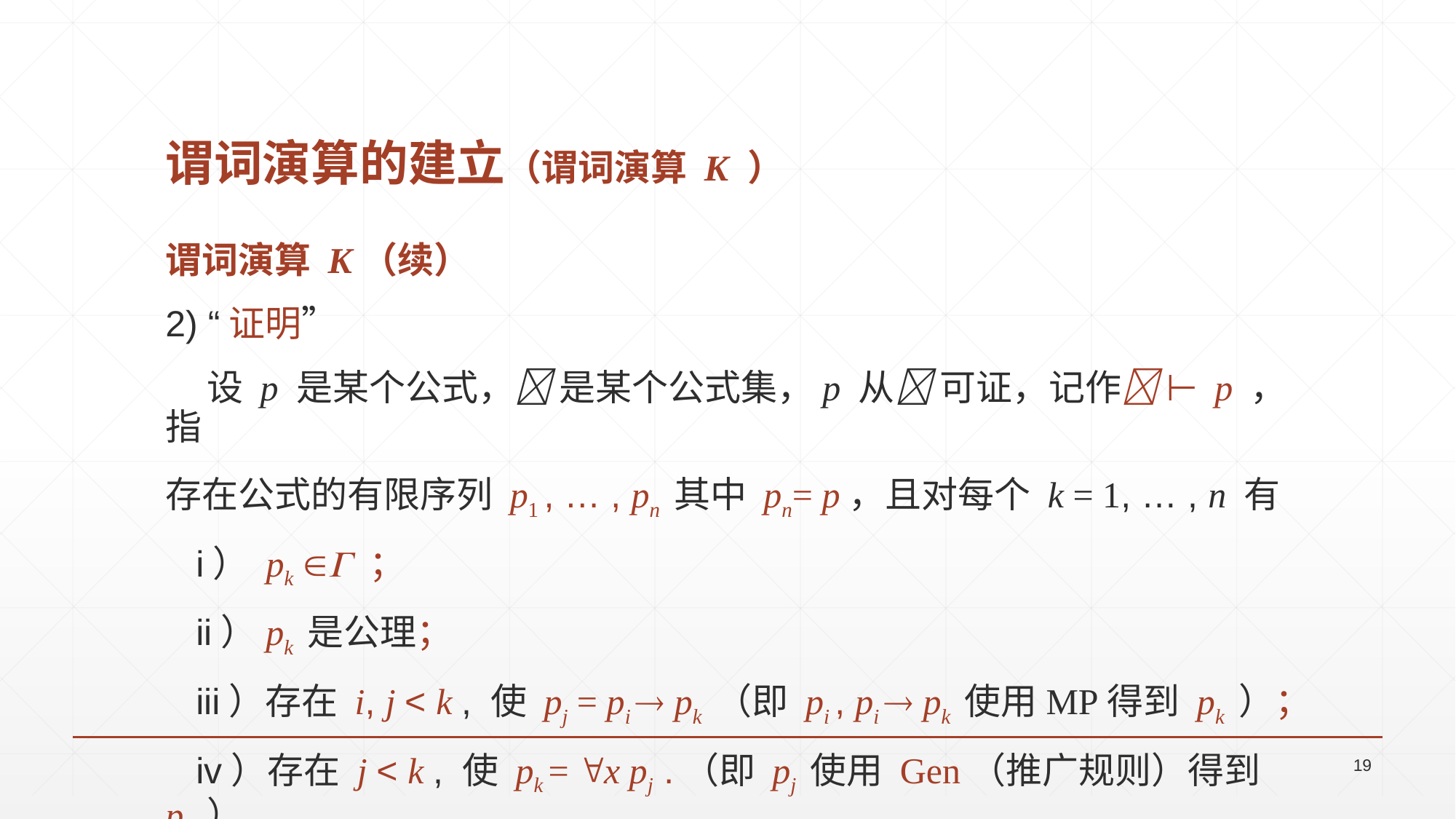

# 谓词演算的建立（谓词演算 K ）
谓词演算 K（续）
2) “证明”
    设 p 是某个公式，Γ 是某个公式集，p 从Γ 可证，记作Γ ⊢ p ，指
存在公式的有限序列 p1 , … , pn 其中 pn= p，且对每个 k = 1, … , n 有
   i） pk ∈Γ ；
   ii）pk 是公理；
   iii）存在 i, j < k , 使 pj = pi → pk （即 pi , pi → pk 使用MP得到 pk ）；
   iv）存在 j < k , 使 pk = ∀x pj  .（即 pj 使用 Gen（推广规则）得到 pk ）

19